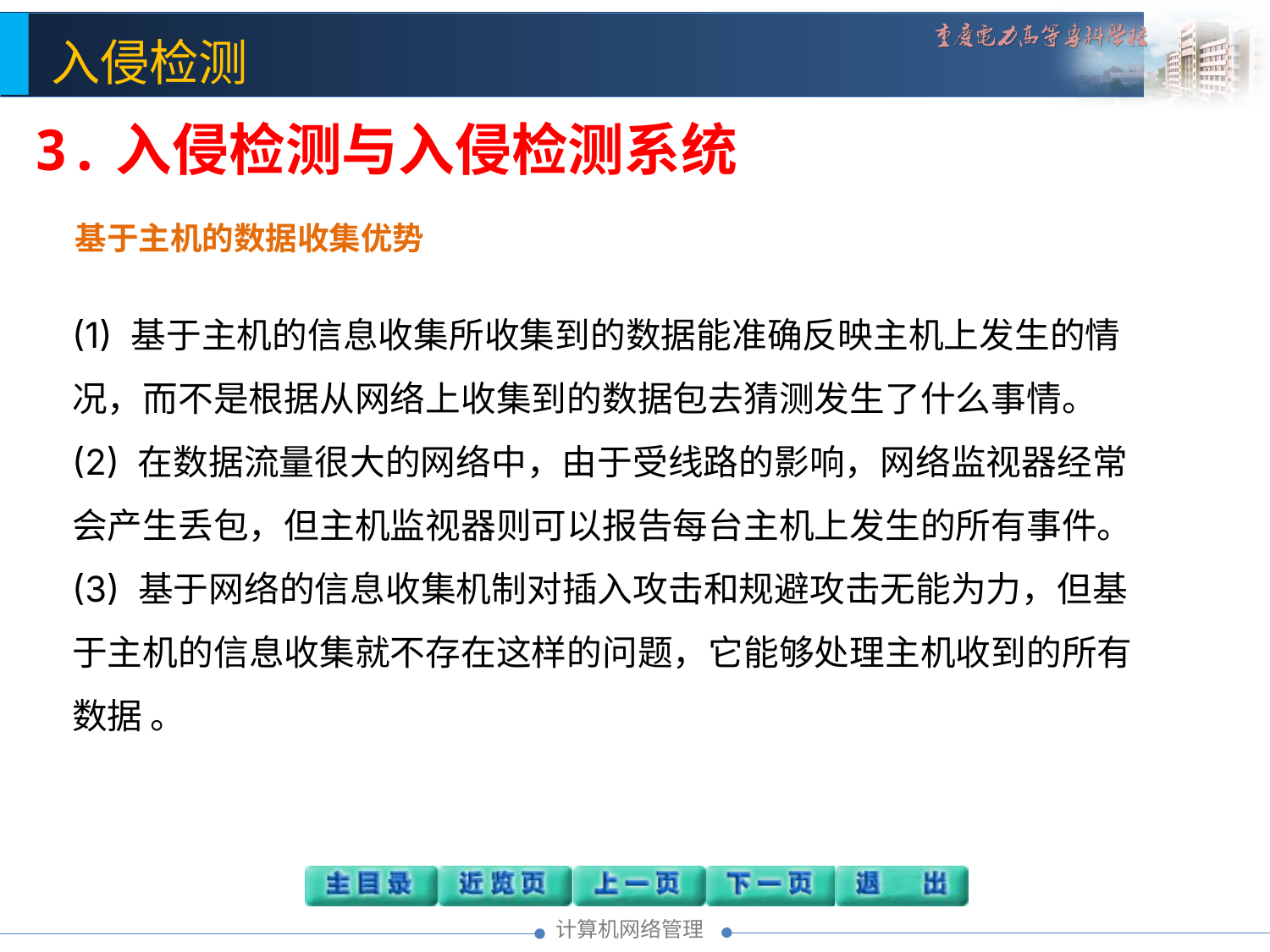

3.入侵检测与入侵检测系统
基于主机的数据收集优势
(1) 基于主机的信息收集所收集到的数据能准确反映主机上发生的情况，而不是根据从网络上收集到的数据包去猜测发生了什么事情。
(2) 在数据流量很大的网络中，由于受线路的影响，网络监视器经常会产生丢包，但主机监视器则可以报告每台主机上发生的所有事件。
(3) 基于网络的信息收集机制对插入攻击和规避攻击无能为力，但基于主机的信息收集就不存在这样的问题，它能够处理主机收到的所有数据 。